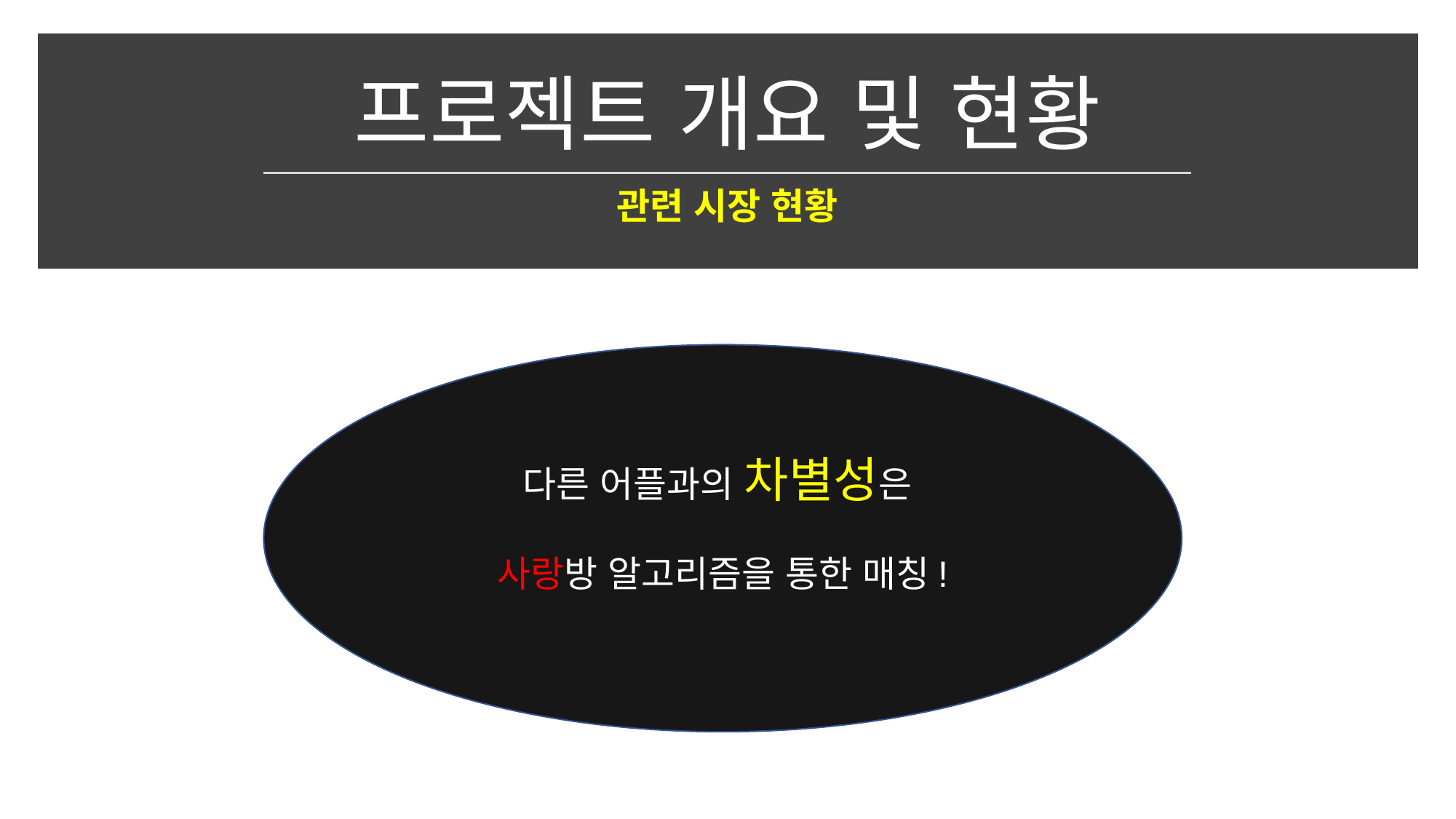

# 프로젝트 개요 및 현황
관련 시장 현황

다른 어플과의 차별성은

사랑방 알고리즘을 통한 매칭!